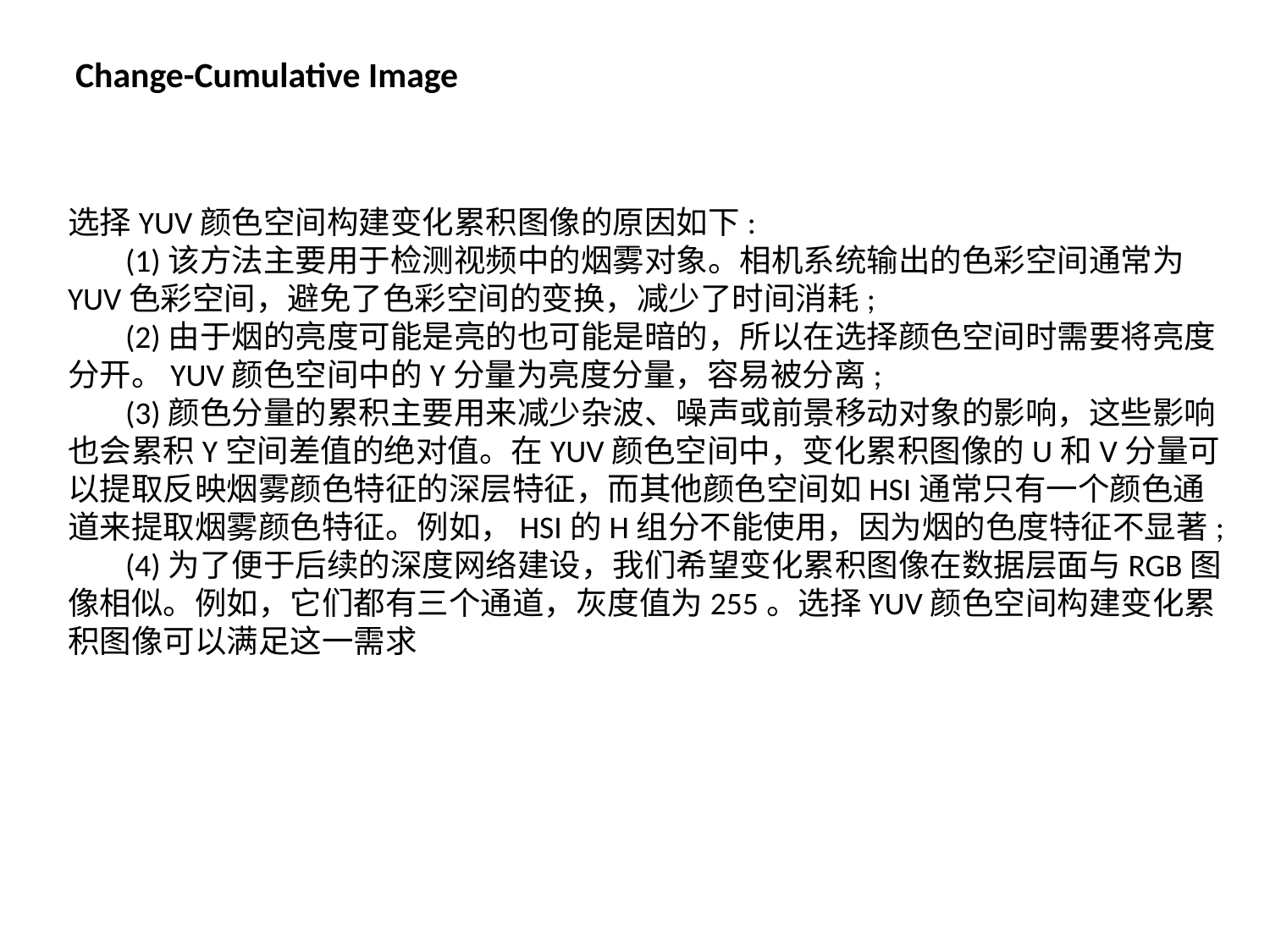

Change-Cumulative Image
选择YUV颜色空间构建变化累积图像的原因如下:
        (1)该方法主要用于检测视频中的烟雾对象。相机系统输出的色彩空间通常为YUV色彩空间，避免了色彩空间的变换，减少了时间消耗;
        (2)由于烟的亮度可能是亮的也可能是暗的，所以在选择颜色空间时需要将亮度分开。YUV颜色空间中的Y分量为亮度分量，容易被分离;
        (3)颜色分量的累积主要用来减少杂波、噪声或前景移动对象的影响，这些影响也会累积Y空间差值的绝对值。在YUV颜色空间中，变化累积图像的U和V分量可以提取反映烟雾颜色特征的深层特征，而其他颜色空间如HSI通常只有一个颜色通道来提取烟雾颜色特征。例如，HSI的H组分不能使用，因为烟的色度特征不显著;
        (4)为了便于后续的深度网络建设，我们希望变化累积图像在数据层面与RGB图像相似。例如，它们都有三个通道，灰度值为255。选择YUV颜色空间构建变化累积图像可以满足这一需求